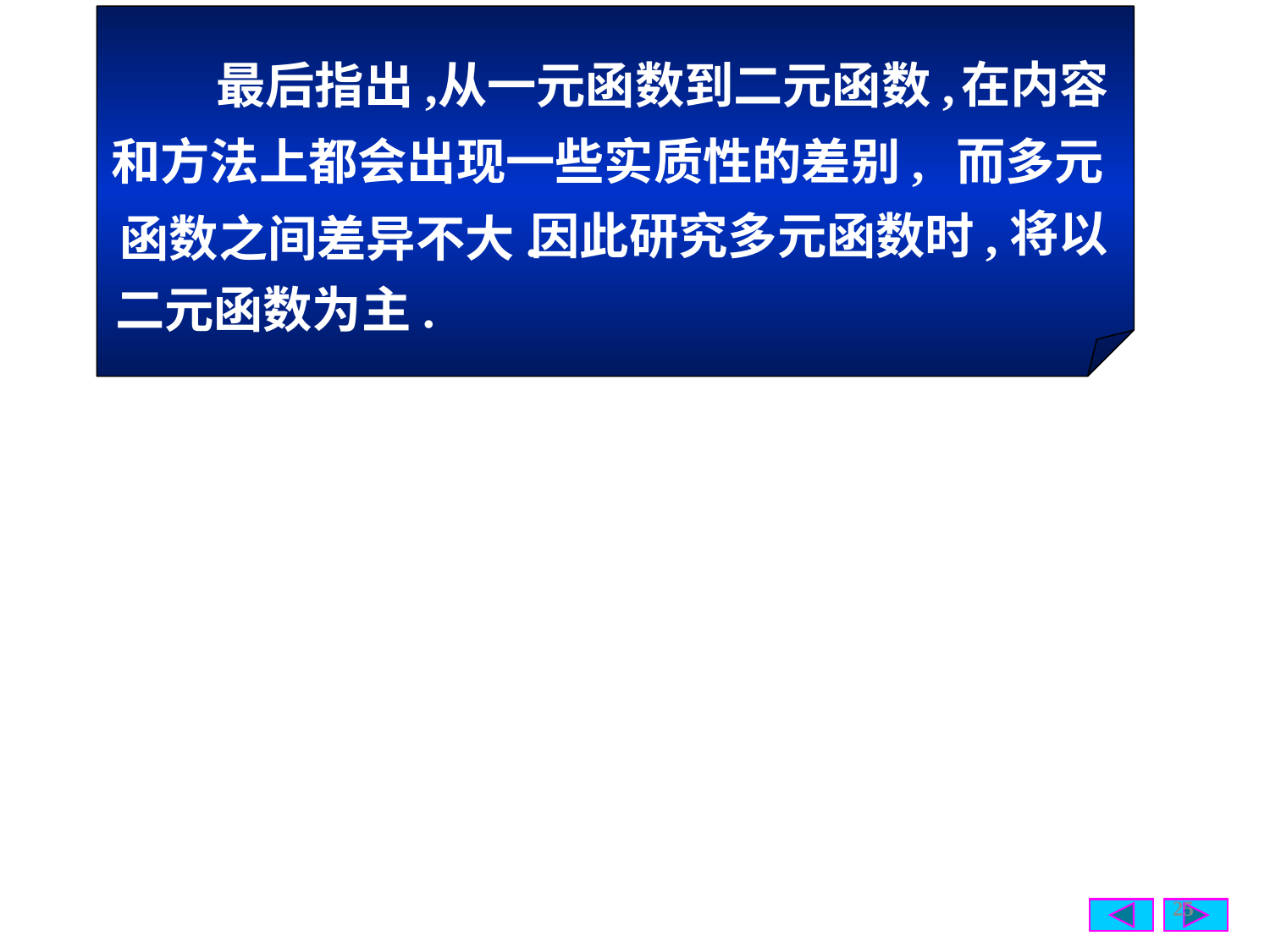

在内容
最后指出,
从一元函数到二元函数,
和方法上都会出现一些实质性的差别,
而多元
将以
因此研究多元函数时,
函数之间差异不大.
二元函数为主.
25